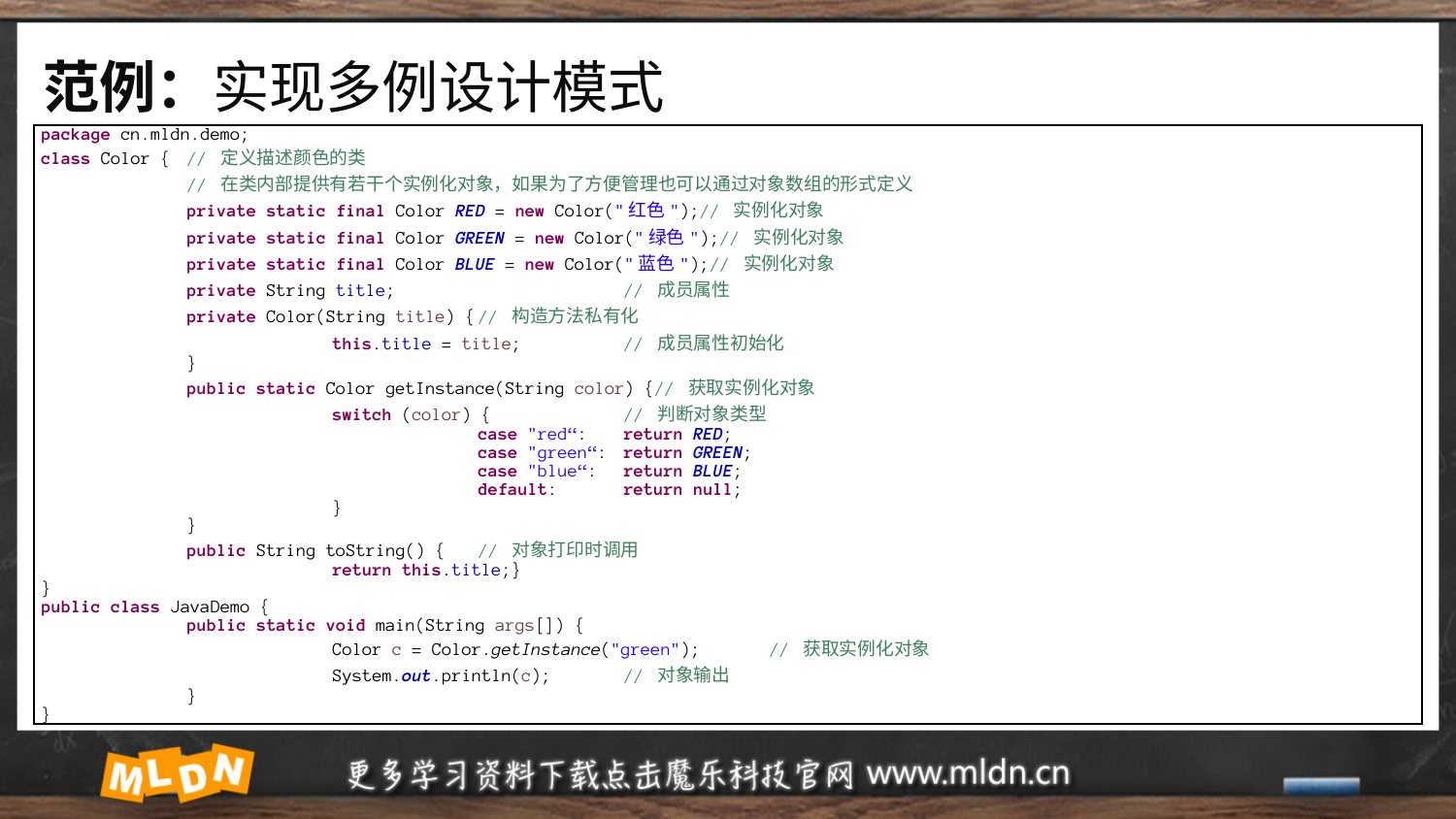

# 范例：实现多例设计模式
| package cn.mldn.demo; class Color { // 定义描述颜色的类 // 在类内部提供有若干个实例化对象，如果为了方便管理也可以通过对象数组的形式定义 private static final Color RED = new Color("红色");// 实例化对象 private static final Color GREEN = new Color("绿色");// 实例化对象 private static final Color BLUE = new Color("蓝色");// 实例化对象 private String title; // 成员属性 private Color(String title) { // 构造方法私有化 this.title = title; // 成员属性初始化 } public static Color getInstance(String color) {// 获取实例化对象 switch (color) { // 判断对象类型 case "red“: return RED; case "green“: return GREEN; case "blue“: return BLUE; default: return null; } } public String toString() { // 对象打印时调用 return this.title;} } public class JavaDemo { public static void main(String args[]) { Color c = Color.getInstance("green"); // 获取实例化对象 System.out.println(c); // 对象输出 } } |
| --- |